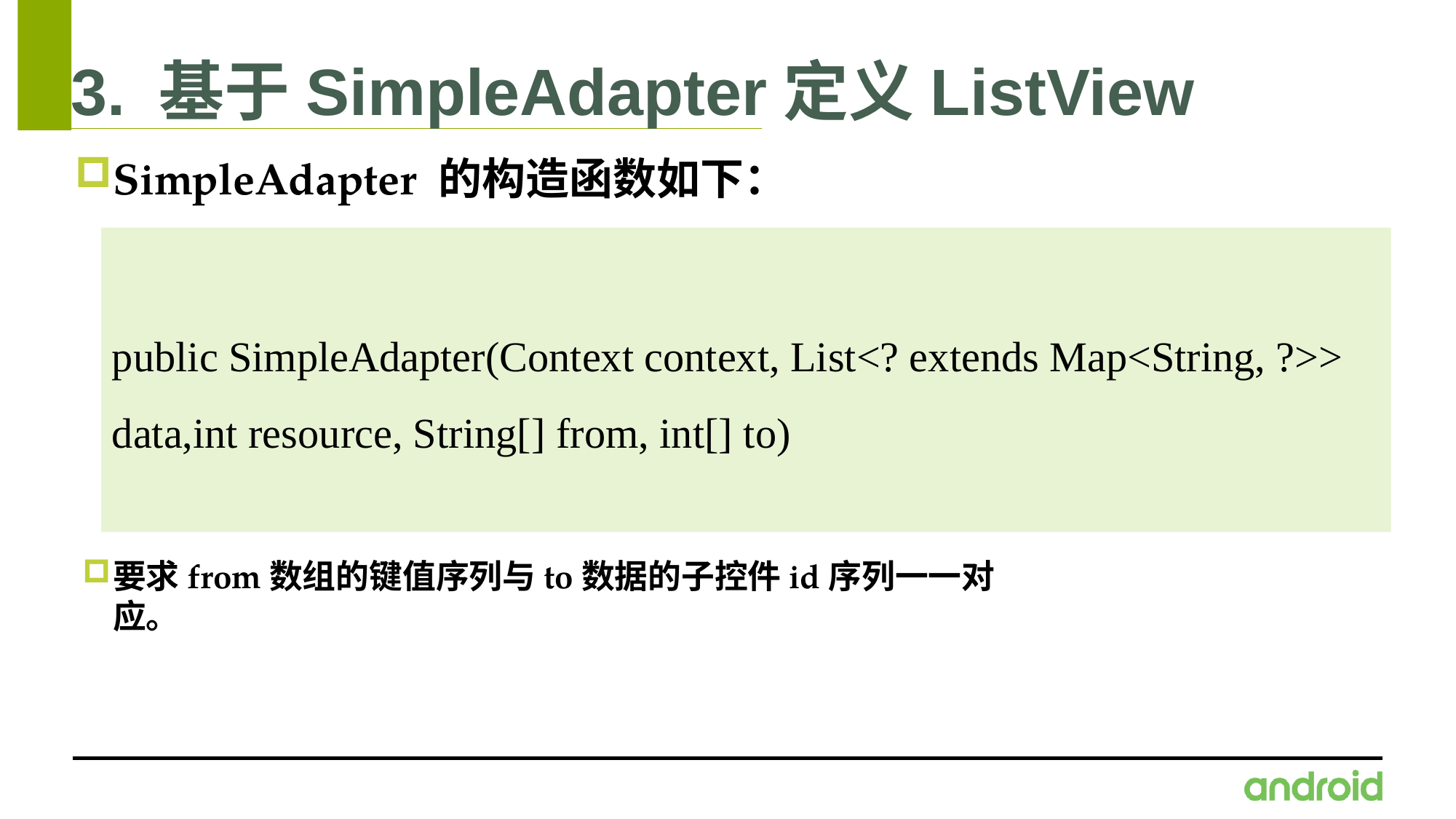

# 3. 基于SimpleAdapter定义ListView
SimpleAdapter 的构造函数如下：
public SimpleAdapter(Context context, List<? extends Map<String, ?>> data,int resource, String[] from, int[] to)
要求from数组的键值序列与to数据的子控件id序列一一对应。